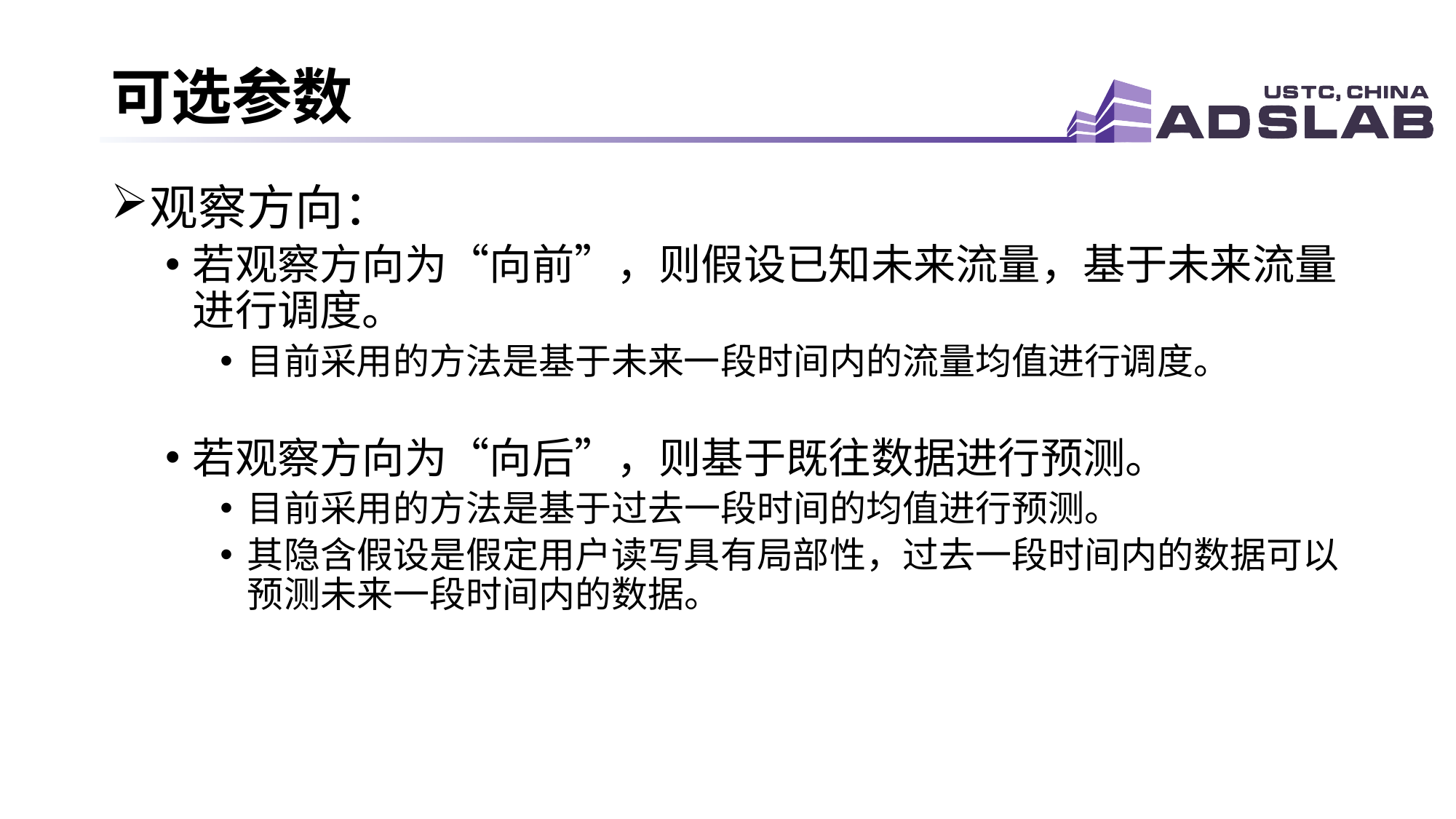

# 可选参数
观察方向：
若观察方向为“向前”，则假设已知未来流量，基于未来流量进行调度。
目前采用的方法是基于未来一段时间内的流量均值进行调度。

若观察方向为“向后”，则基于既往数据进行预测。
目前采用的方法是基于过去一段时间的均值进行预测。
其隐含假设是假定用户读写具有局部性，过去一段时间内的数据可以预测未来一段时间内的数据。

41